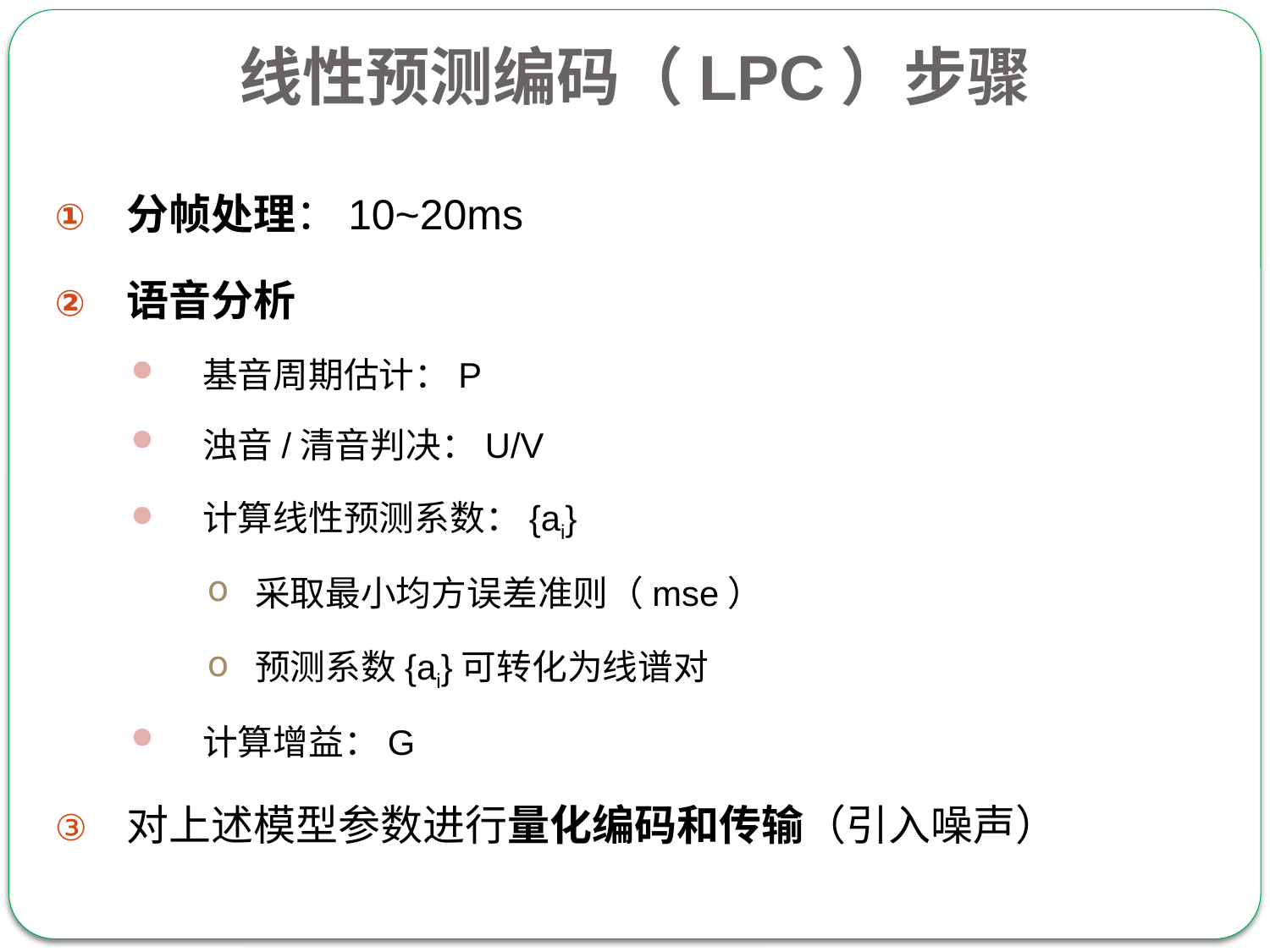

# 线性预测编码（LPC）步骤
分帧处理：10~20ms
语音分析
基音周期估计：P
浊音/清音判决：U/V
计算线性预测系数：{ai}
采取最小均方误差准则（mse）
预测系数{ai}可转化为线谱对
计算增益：G
对上述模型参数进行量化编码和传输（引入噪声）